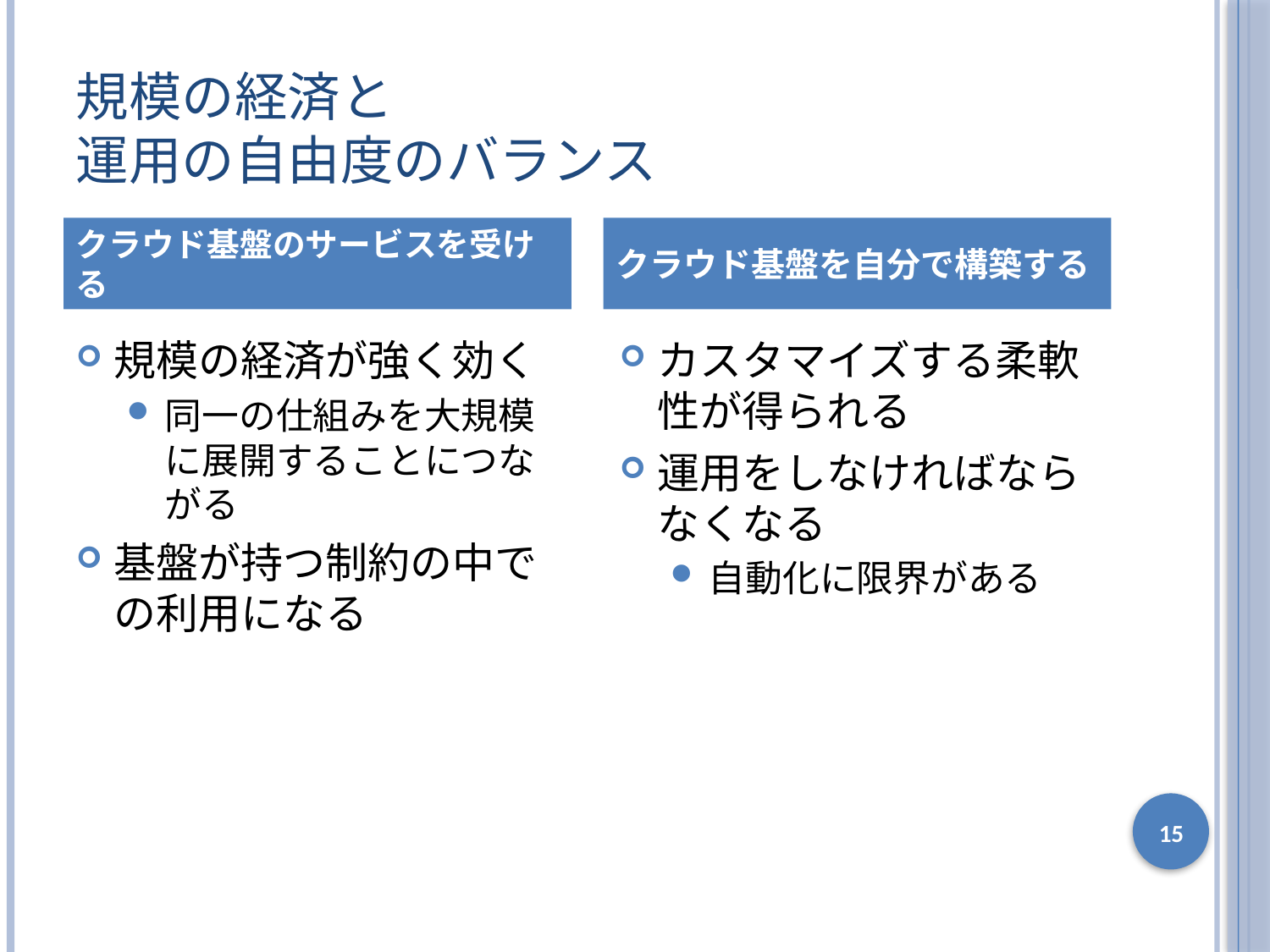

# 規模の経済と 運用の自由度のバランス
クラウド基盤のサービスを受ける
クラウド基盤を自分で構築する
規模の経済が強く効く
同一の仕組みを大規模に展開することにつながる
基盤が持つ制約の中での利用になる

カスタマイズする柔軟性が得られる
運用をしなければならなくなる
自動化に限界がある
15